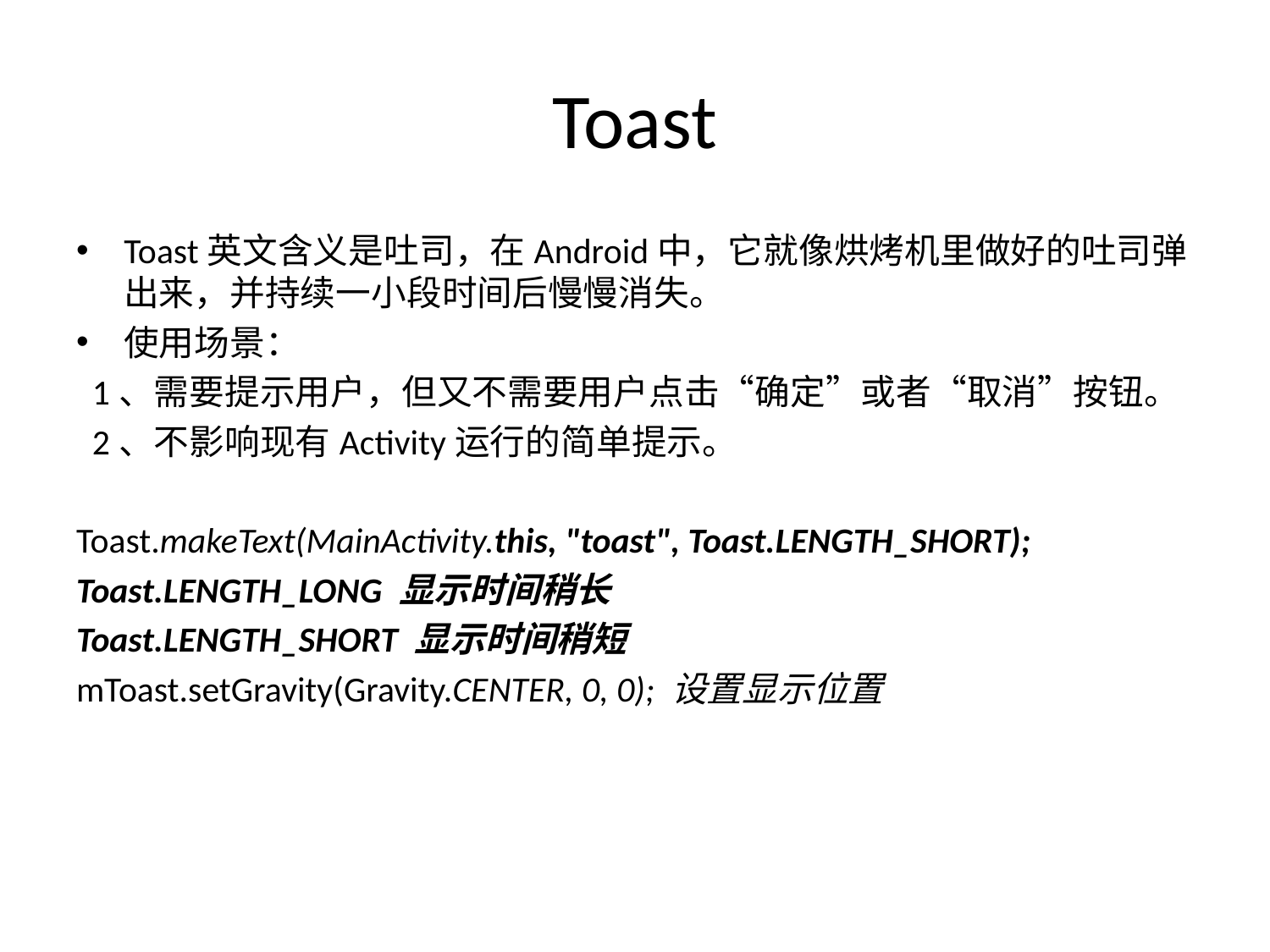

# Toast
Toast英文含义是吐司，在Android中，它就像烘烤机里做好的吐司弹出来，并持续一小段时间后慢慢消失。
使用场景：
  1、需要提示用户，但又不需要用户点击“确定”或者“取消”按钮。
  2、不影响现有Activity运行的简单提示。

Toast.makeText(MainActivity.this, "toast", Toast.LENGTH_SHORT);
Toast.LENGTH_LONG 显示时间稍长
Toast.LENGTH_SHORT 显示时间稍短
mToast.setGravity(Gravity.CENTER, 0, 0); 设置显示位置